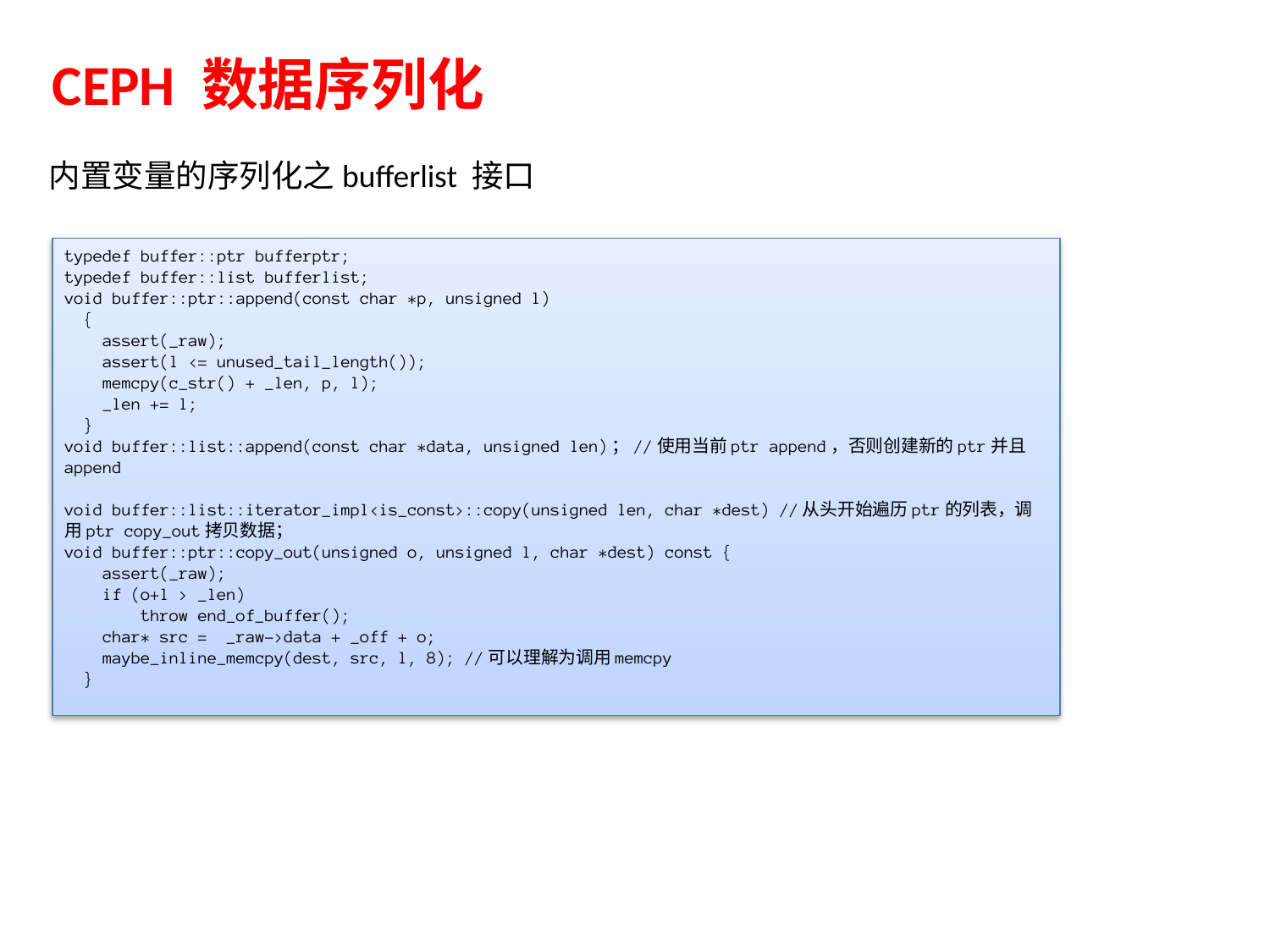

CEPH 数据序列化
内置变量的序列化之bufferlist 接口
typedef buffer::ptr bufferptr;
typedef buffer::list bufferlist;
void buffer::ptr::append(const char *p, unsigned l)
  {
    assert(_raw);
    assert(l <= unused_tail_length());
    memcpy(c_str() + _len, p, l);
    _len += l;
  }
void buffer::list::append(const char *data, unsigned len)；//使用当前ptr append，否则创建新的ptr并且append

void buffer::list::iterator_impl<is_const>::copy(unsigned len, char *dest) //从头开始遍历ptr的列表，调用ptr copy_out拷贝数据；
void buffer::ptr::copy_out(unsigned o, unsigned l, char *dest) const {
    assert(_raw);
    if (o+l > _len)
        throw end_of_buffer();
    char* src =  _raw->data + _off + o;
    maybe_inline_memcpy(dest, src, l, 8); //可以理解为调用memcpy
  }